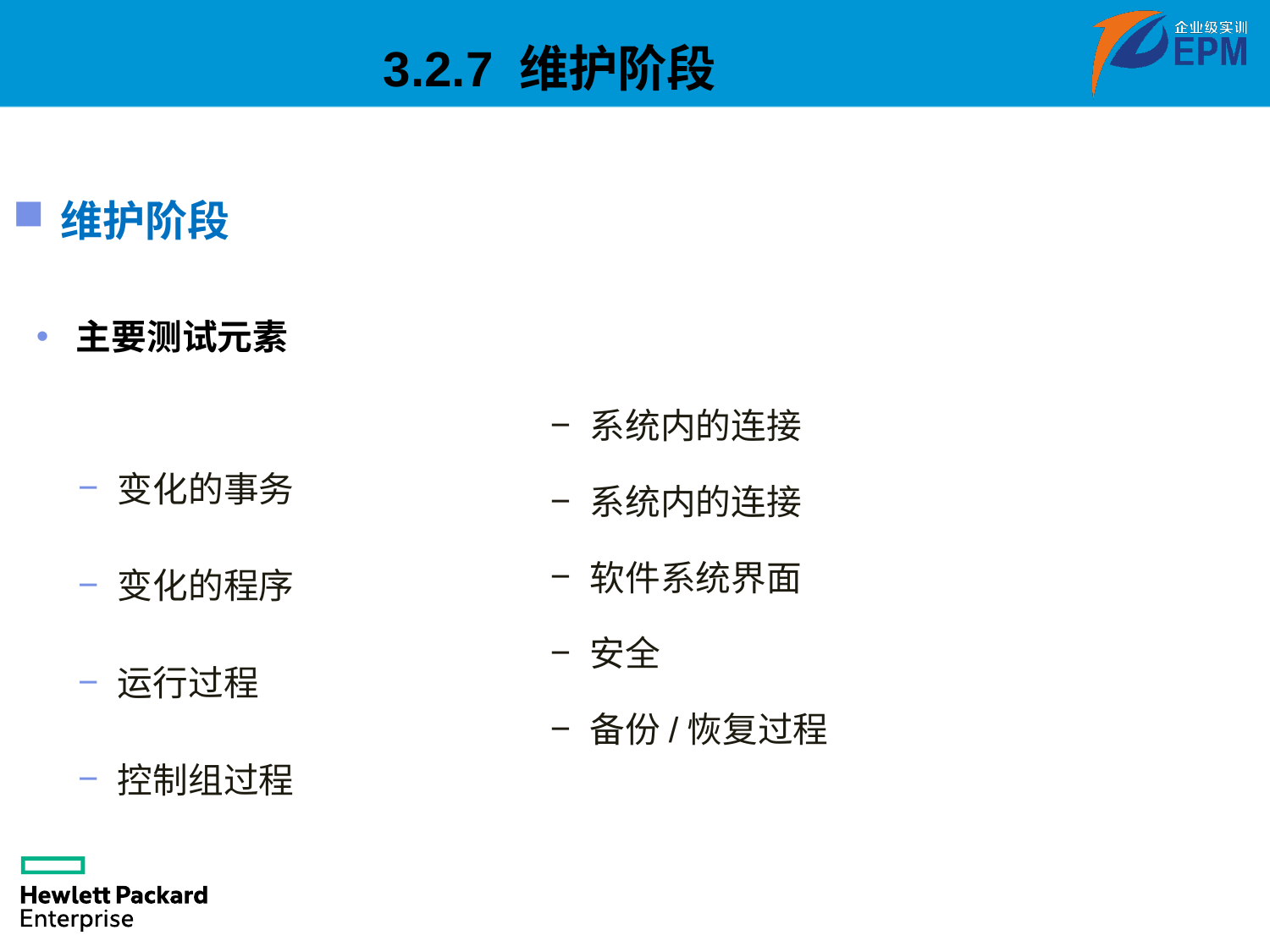

3.2.7 维护阶段
维护阶段

主要测试元素

变化的事务
变化的程序
运行过程
控制组过程

系统内的连接
系统内的连接
软件系统界面
安全
备份/恢复过程